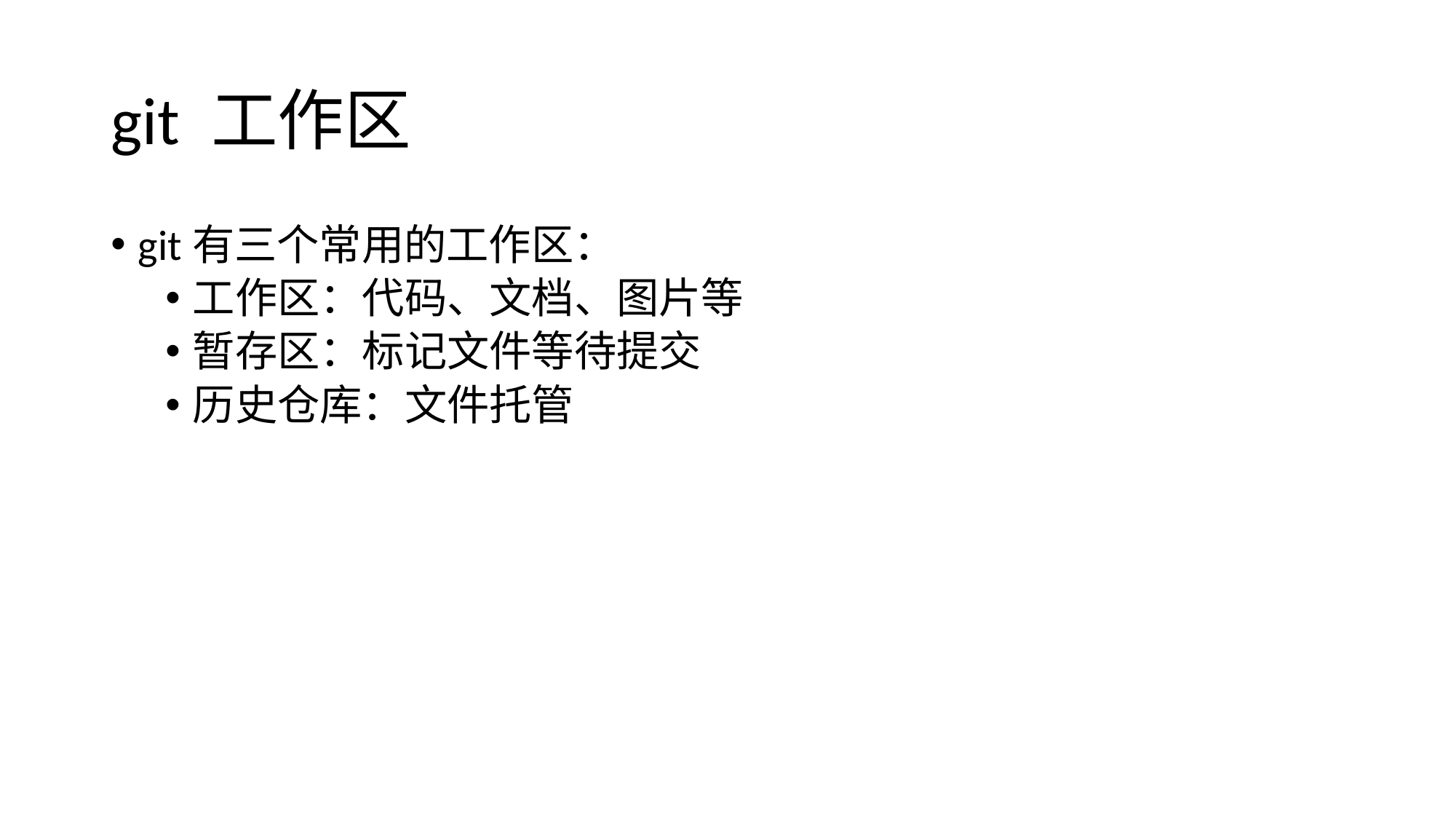

# git 工作区
git有三个常用的工作区：
工作区：代码、文档、图片等
暂存区：标记文件等待提交
历史仓库：文件托管